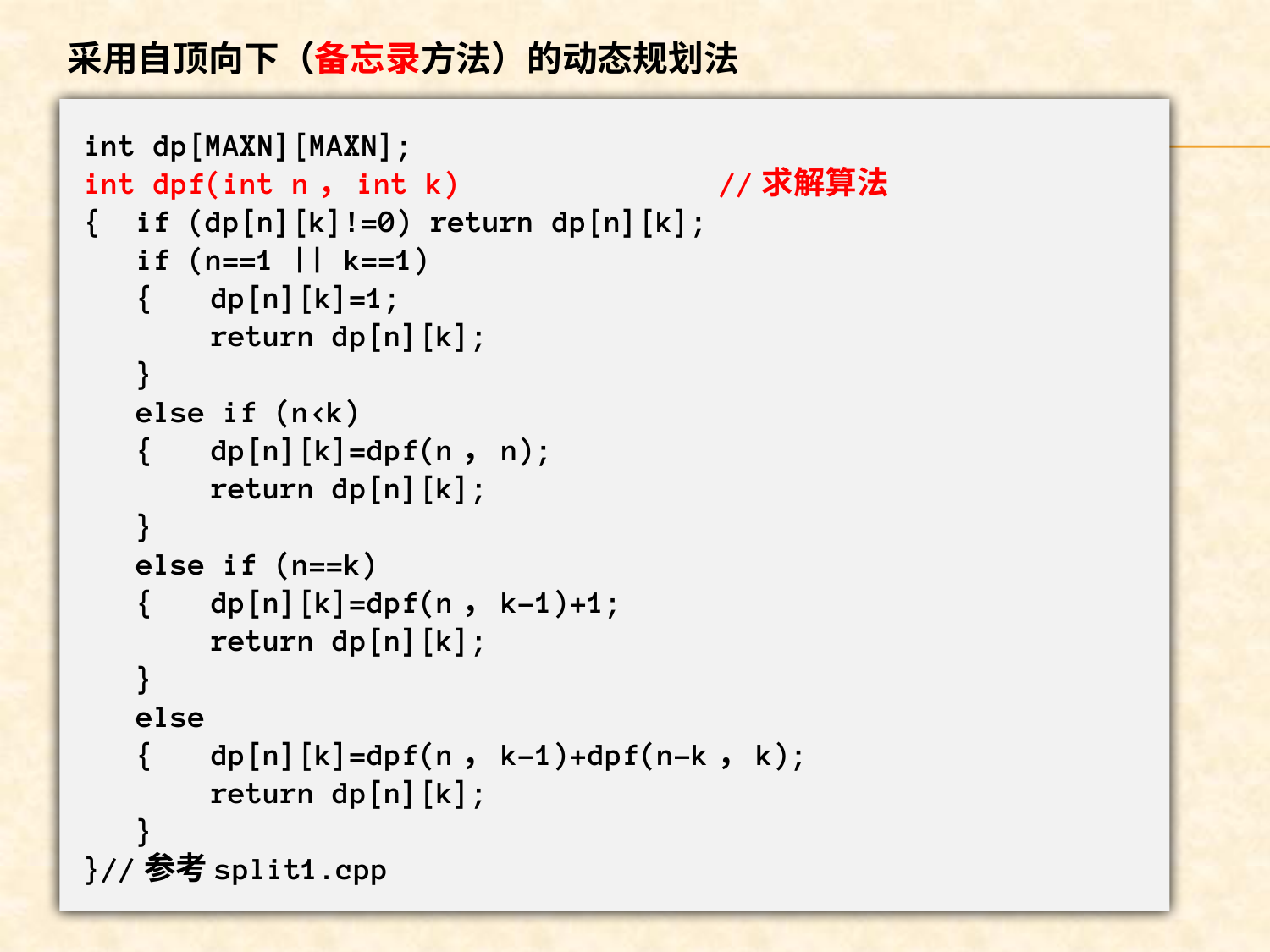

采用自顶向下（备忘录方法）的动态规划法
int dp[MAXN][MAXN];
int dpf(int n，int k)			//求解算法
{  if (dp[n][k]!=0) return dp[n][k];
   if (n==1 || k==1)
   {	dp[n][k]=1;
	return dp[n][k];
   }
   else if (n<k)
   {	dp[n][k]=dpf(n，n);
   	return dp[n][k];
   }
   else if (n==k)
   {	dp[n][k]=dpf(n，k-1)+1;
	return dp[n][k];
   }
   else
   {	dp[n][k]=dpf(n，k-1)+dpf(n-k，k);
	return dp[n][k];
   }
}//参考split1.cpp